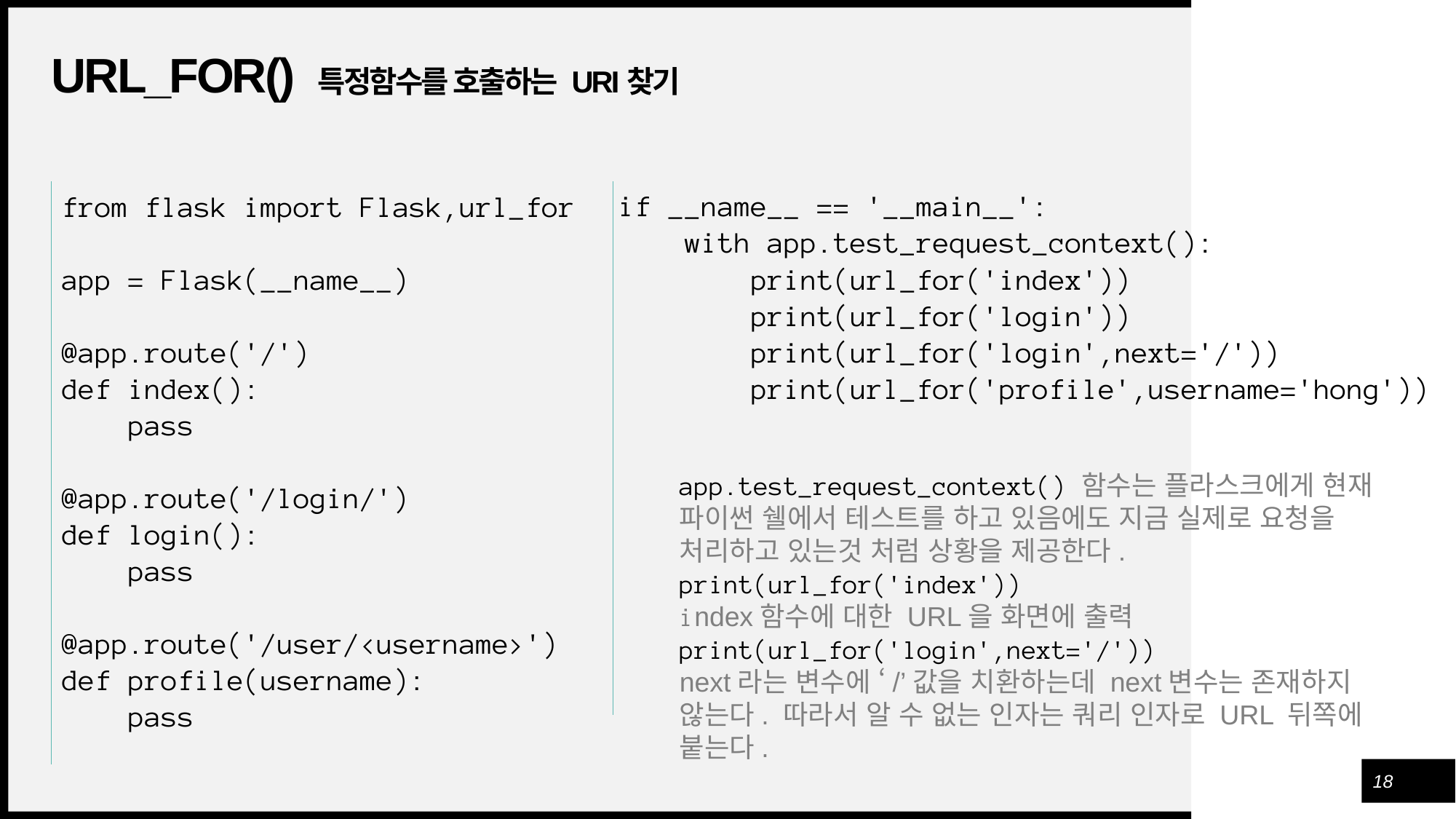

# url_for() 특정함수를 호출하는 Uri찾기
from flask import Flask,url_for
app = Flask(__name__)
@app.route('/')
def index():
    pass
@app.route('/login/')
def login():
    pass
@app.route('/user/<username>')
def profile(username):
    pass
if __name__ == '__main__':
    with app.test_request_context():
        print(url_for('index'))
        print(url_for('login'))
        print(url_for('login',next='/'))
        print(url_for('profile',username='hong'))
app.test_request_context() 함수는 플라스크에게 현재 파이썬 쉘에서 테스트를 하고 있음에도 지금 실제로 요청을 처리하고 있는것 처럼 상황을 제공한다.
print(url_for('index'))
index함수에 대한 URL을 화면에 출력
print(url_for('login',next='/'))
next라는 변수에 ‘/’값을 치환하는데 next변수는 존재하지 않는다. 따라서 알 수 없는 인자는 쿼리 인자로 URL 뒤쪽에 붙는다.
18